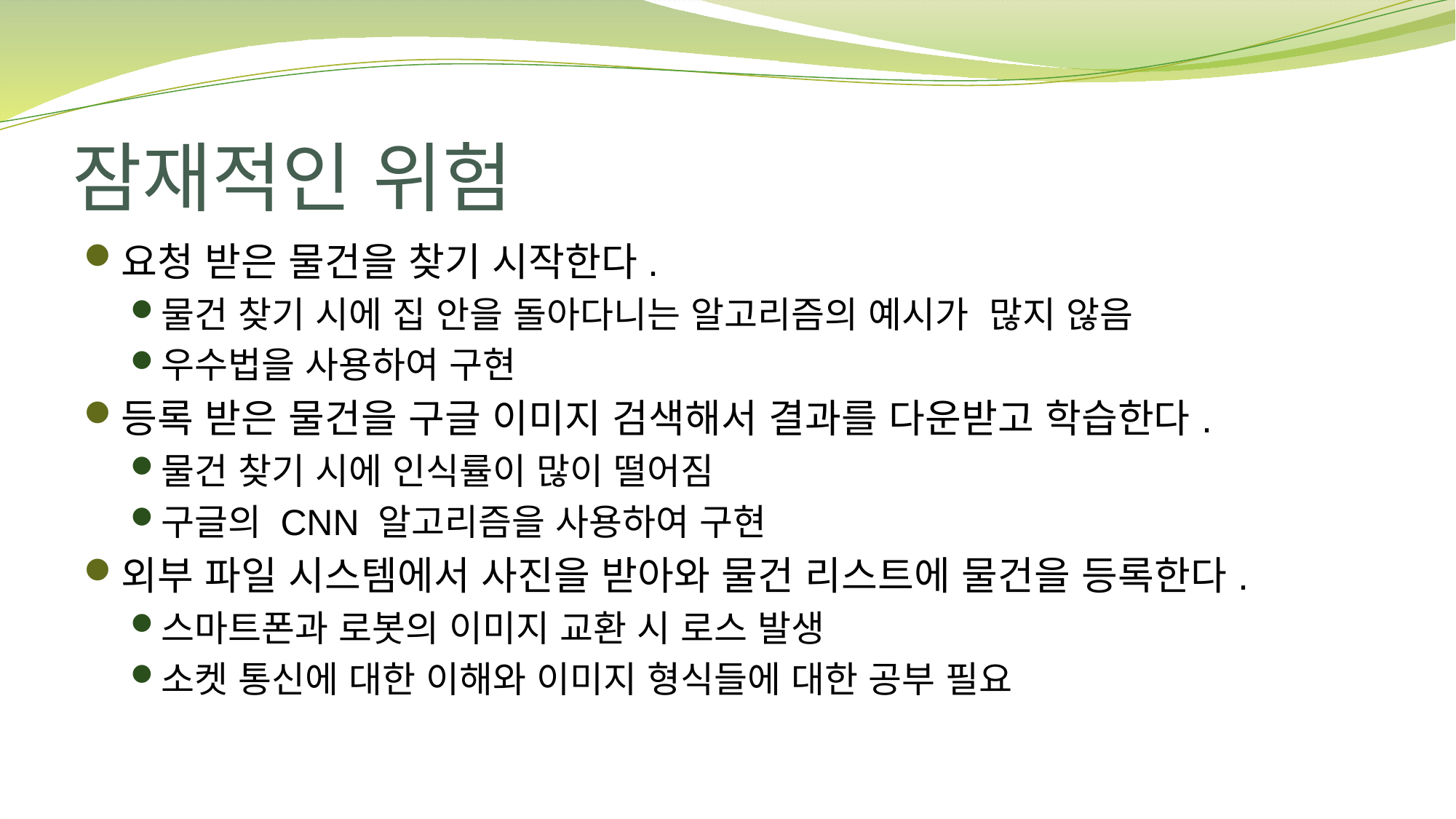

# 잠재적인 위험
요청 받은 물건을 찾기 시작한다.
물건 찾기 시에 집 안을 돌아다니는 알고리즘의 예시가  많지 않음
우수법을 사용하여 구현
등록 받은 물건을 구글 이미지 검색해서 결과를 다운받고 학습한다.
물건 찾기 시에 인식률이 많이 떨어짐
구글의 CNN 알고리즘을 사용하여 구현
외부 파일 시스템에서 사진을 받아와 물건 리스트에 물건을 등록한다.
스마트폰과 로봇의 이미지 교환 시 로스 발생
소켓 통신에 대한 이해와 이미지 형식들에 대한 공부 필요